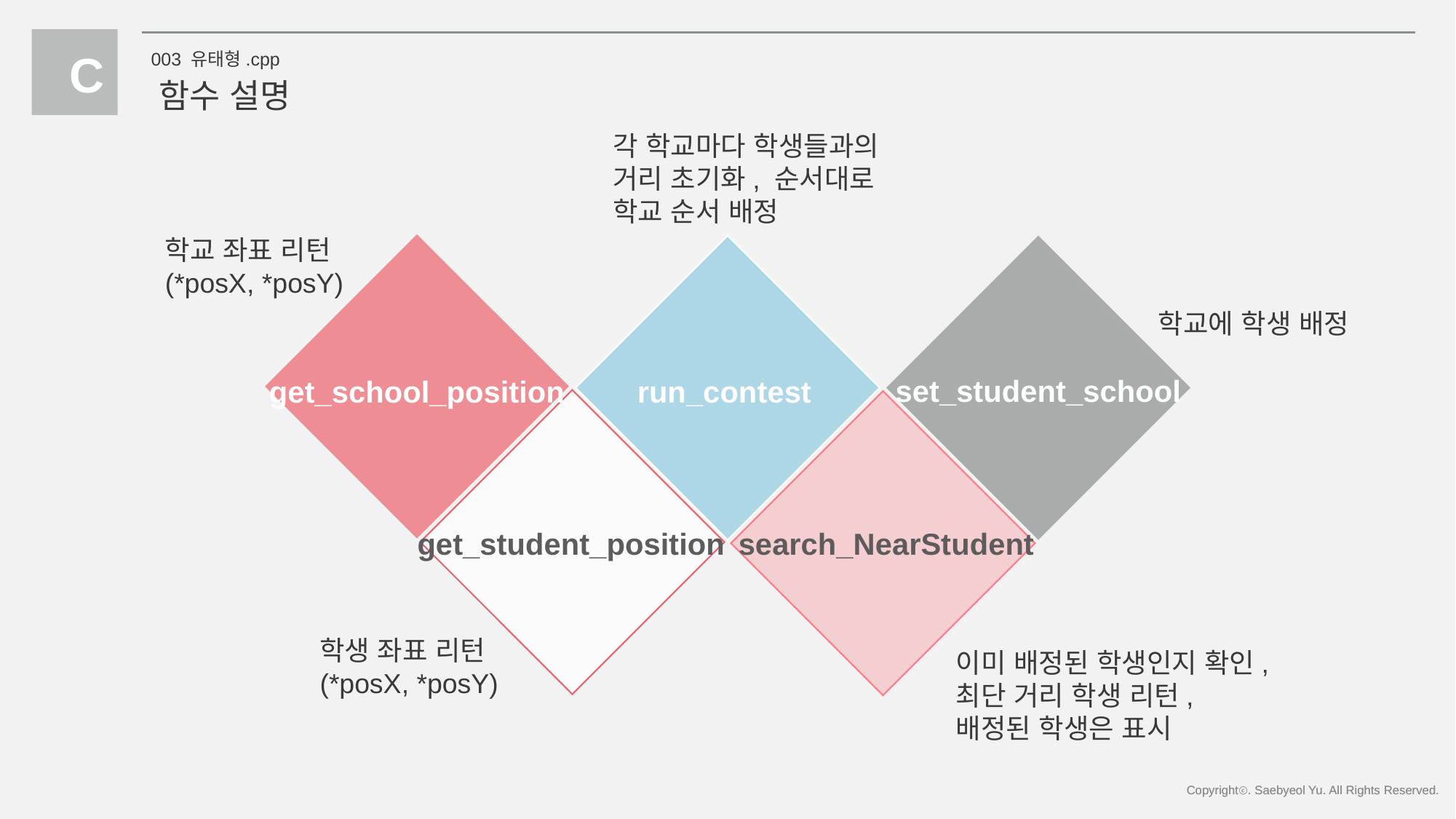

C
003 유태형.cpp
함수 설명
각 학교마다 학생들과의
거리 초기화, 순서대로
학교 순서 배정
학교 좌표 리턴
(*posX, *posY)

학교에 학생 배정
set_student_school
get_school_position
run_contest

get_student_position
search_NearStudent
학생 좌표 리턴
(*posX, *posY)
이미 배정된 학생인지 확인,
최단 거리 학생 리턴,
배정된 학생은 표시
Copyrightⓒ. Saebyeol Yu. All Rights Reserved.